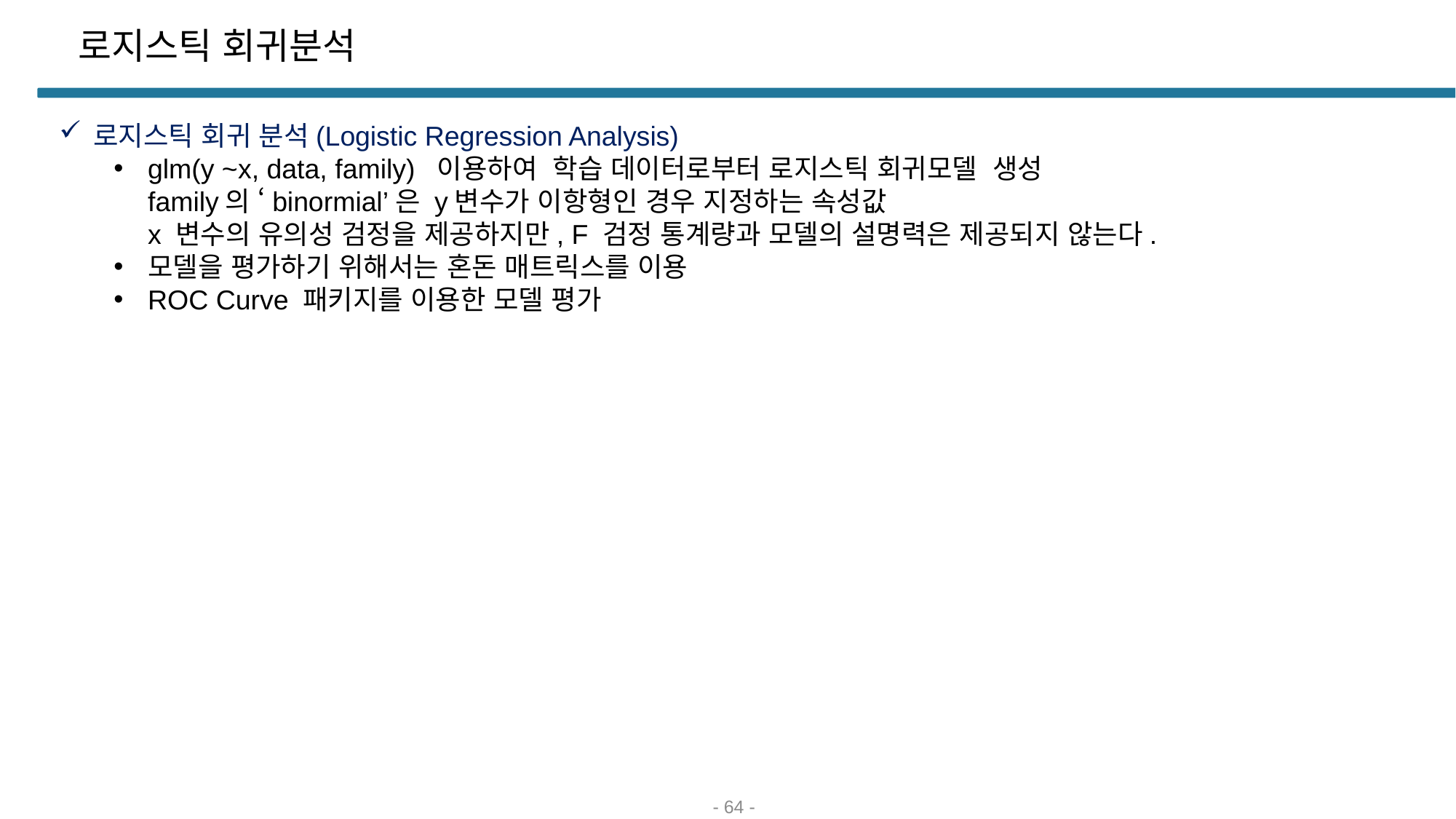

로지스틱 회귀분석
#
로지스틱 회귀 분석(Logistic Regression Analysis)
glm(y ~x, data, family)  이용하여  학습 데이터로부터 로지스틱 회귀모델  생성
family의 ‘binormial’은 y변수가 이항형인 경우 지정하는 속성값
x 변수의 유의성 검정을 제공하지만, F 검정 통계량과 모델의 설명력은 제공되지 않는다.
모델을 평가하기 위해서는 혼돈 매트릭스를 이용
ROC Curve 패키지를 이용한 모델 평가
- 64 -